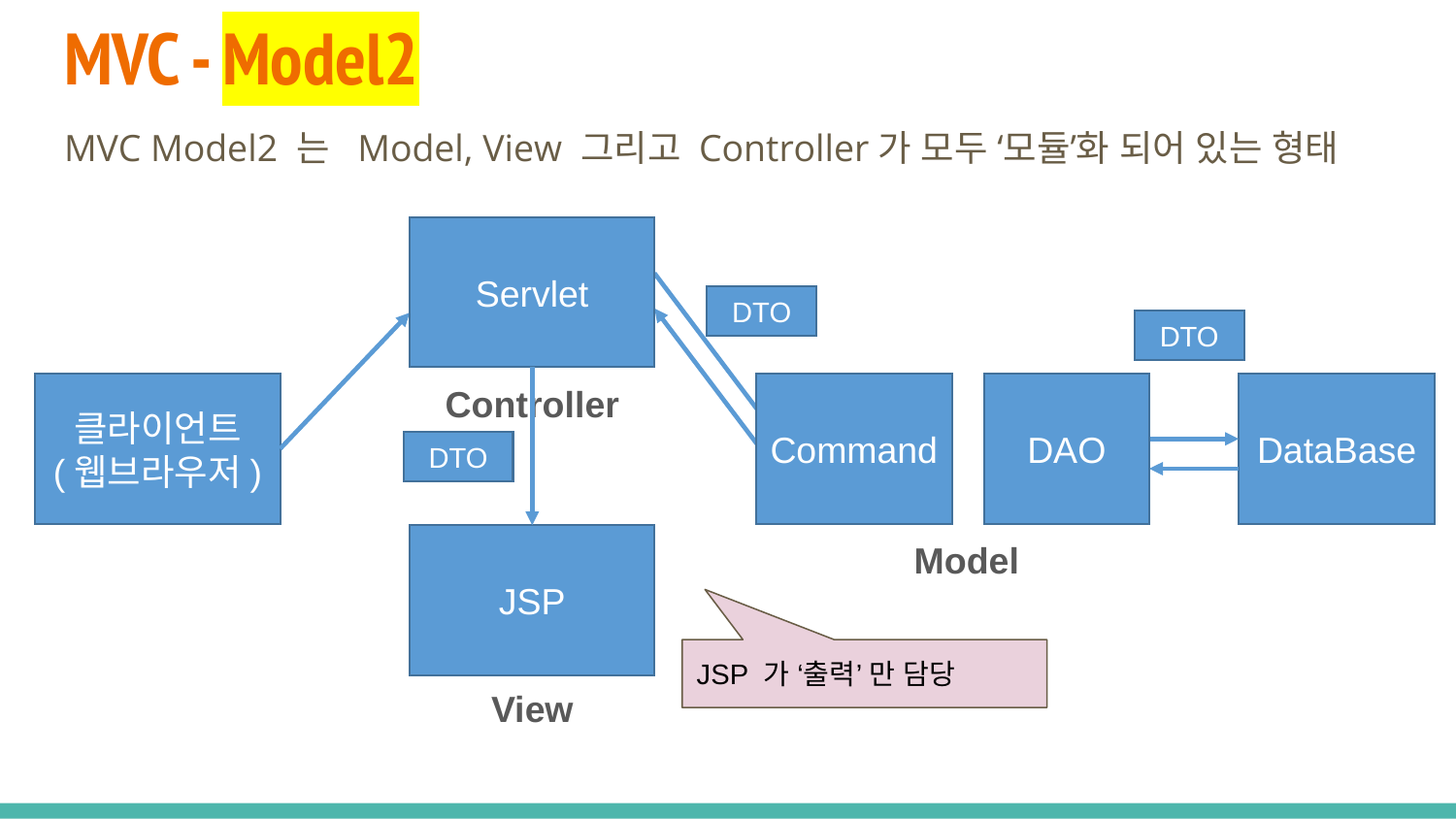

# MVC - Model2
MVC Model2 는  Model, View 그리고 Controller가 모두 ‘모듈’화 되어 있는 형태
Servlet
DTO
DTO
Command
DAO
클라이언트
(웹브라우저)
DataBase
Controller
DTO
JSP
Model
JSP 가 ‘출력’ 만 담당
View